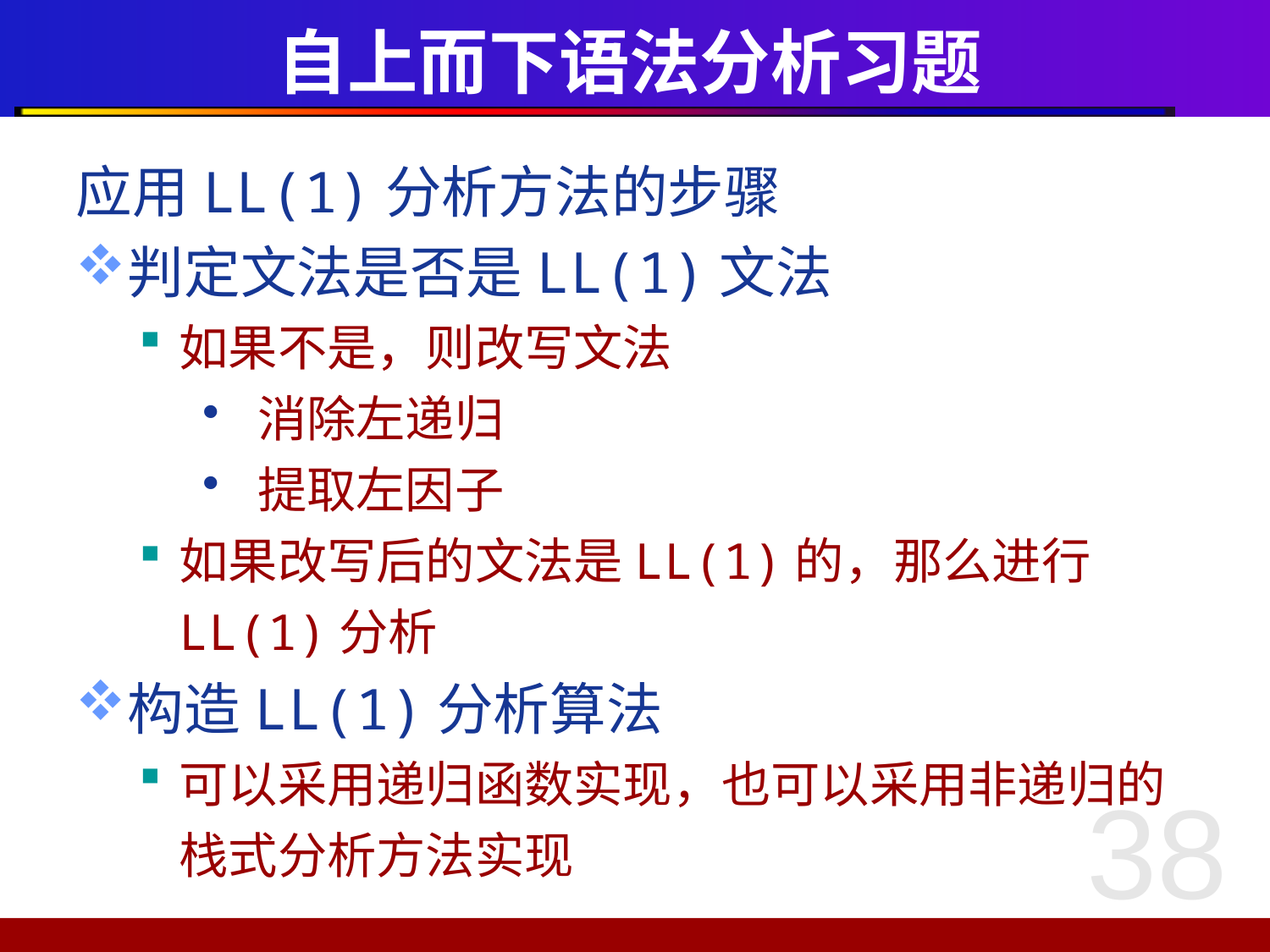

# 自上而下语法分析习题
应用LL(1)分析方法的步骤
判定文法是否是LL(1)文法
如果不是，则改写文法
 消除左递归
 提取左因子
如果改写后的文法是LL(1)的，那么进行LL(1)分析
构造LL(1)分析算法
可以采用递归函数实现，也可以采用非递归的栈式分析方法实现
38